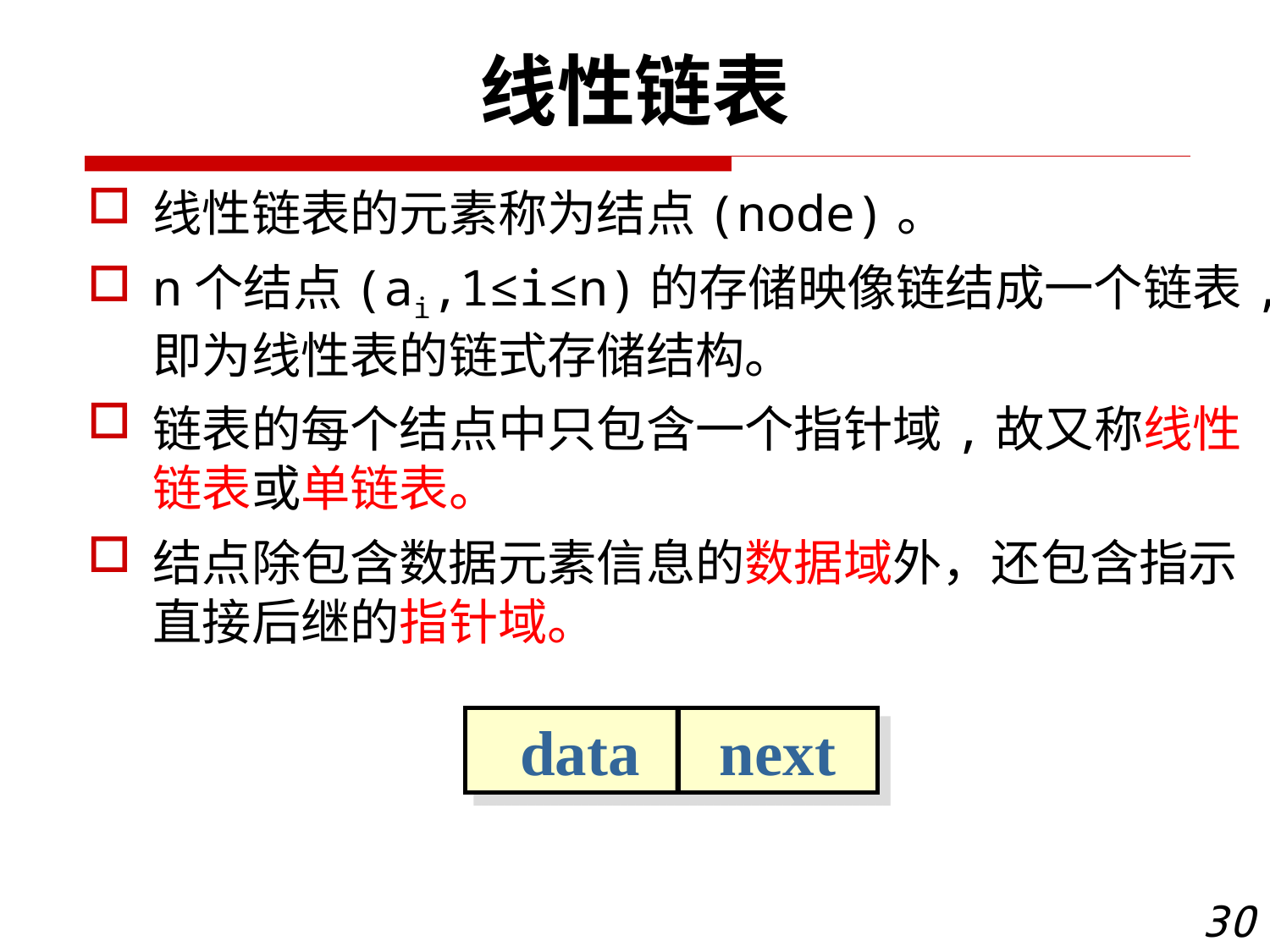

线性链表
线性链表的元素称为结点(node)。
n个结点(ai,1≤i≤n)的存储映像链结成一个链表,即为线性表的链式存储结构。
链表的每个结点中只包含一个指针域,故又称线性链表或单链表。
结点除包含数据元素信息的数据域外，还包含指示直接后继的指针域。

data     next

30